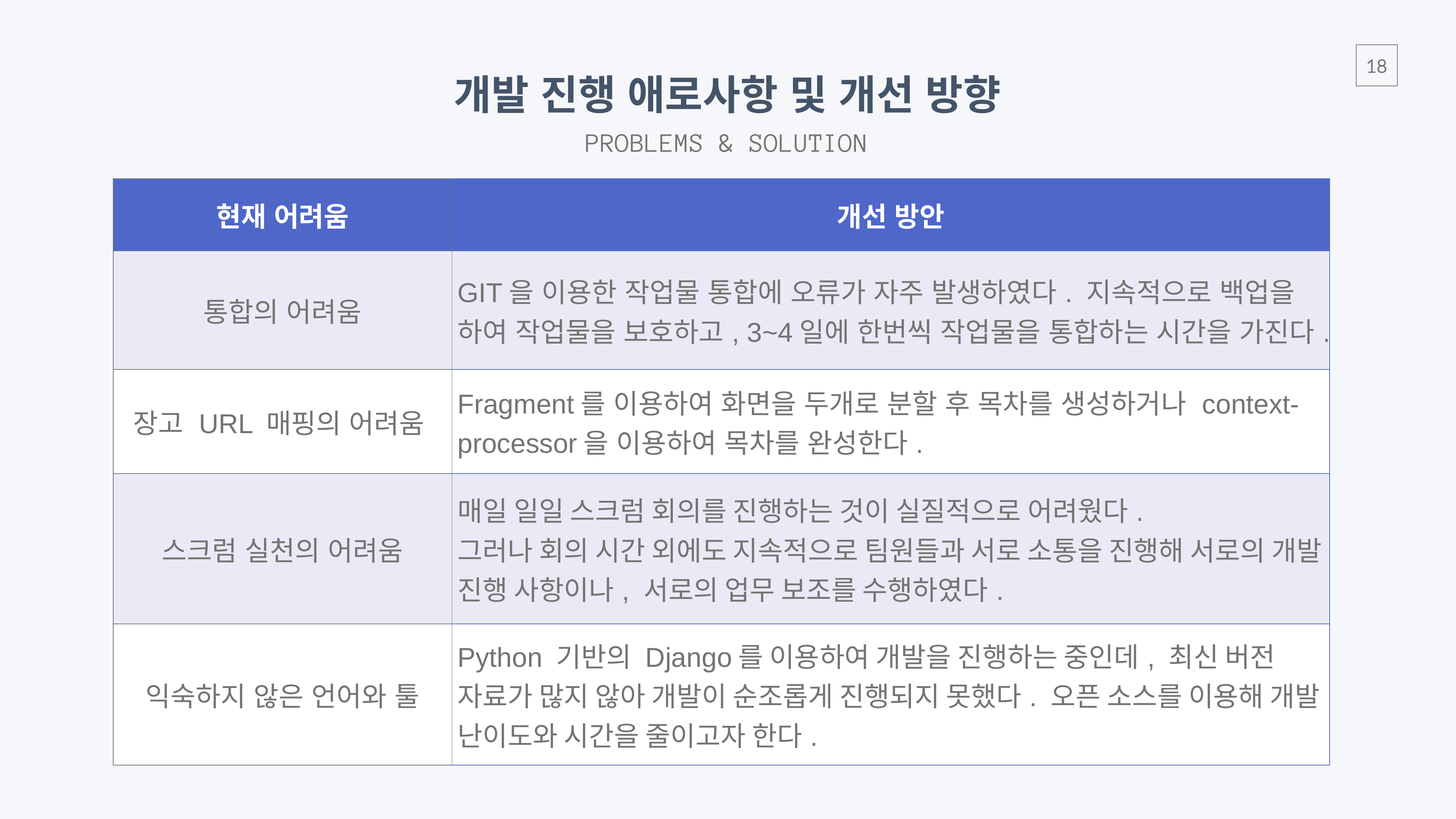

개발 진행 애로사항 및 개선 방향
PROBLEMS & SOLUTION
| 현재 어려움 | 개선 방안 |
| --- | --- |
| 통합의 어려움 | GIT을 이용한 작업물 통합에 오류가 자주 발생하였다. 지속적으로 백업을 하여 작업물을 보호하고, 3~4일에 한번씩 작업물을 통합하는 시간을 가진다. |
| 장고 URL 매핑의 어려움 | Fragment를 이용하여 화면을 두개로 분할 후 목차를 생성하거나 context-processor을 이용하여 목차를 완성한다. |
| 스크럼 실천의 어려움 | 매일 일일 스크럼 회의를 진행하는 것이 실질적으로 어려웠다. 그러나 회의 시간 외에도 지속적으로 팀원들과 서로 소통을 진행해 서로의 개발 진행 사항이나, 서로의 업무 보조를 수행하였다. |
| 익숙하지 않은 언어와 툴 | Python 기반의 Django를 이용하여 개발을 진행하는 중인데, 최신 버전 자료가 많지 않아 개발이 순조롭게 진행되지 못했다. 오픈 소스를 이용해 개발 난이도와 시간을 줄이고자 한다. |